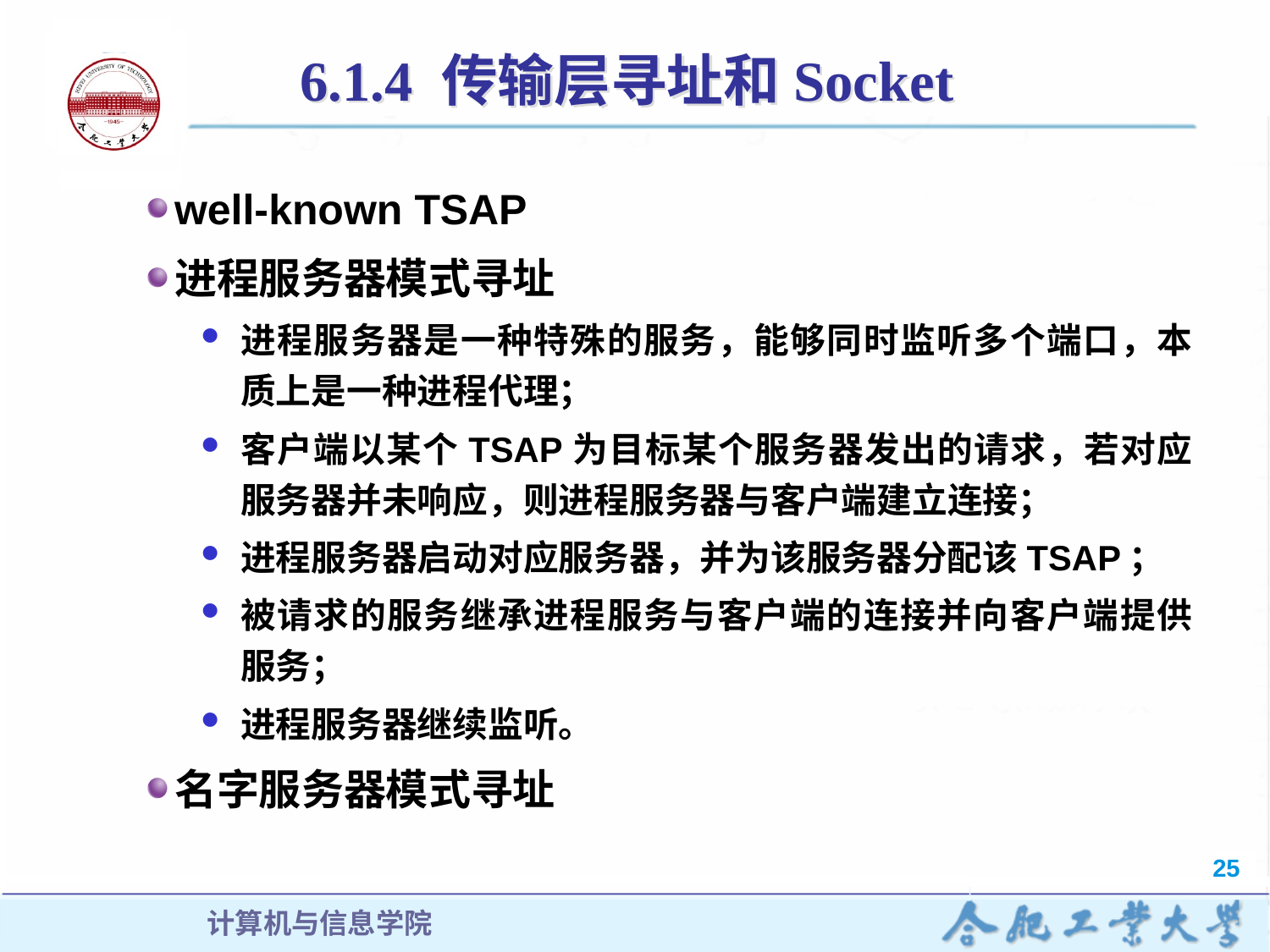

# 6.1.4 传输层寻址和Socket
well-known TSAP
进程服务器模式寻址
进程服务器是一种特殊的服务，能够同时监听多个端口，本质上是一种进程代理；
客户端以某个TSAP为目标某个服务器发出的请求，若对应服务器并未响应，则进程服务器与客户端建立连接；
进程服务器启动对应服务器，并为该服务器分配该TSAP；
被请求的服务继承进程服务与客户端的连接并向客户端提供服务；
进程服务器继续监听。
名字服务器模式寻址